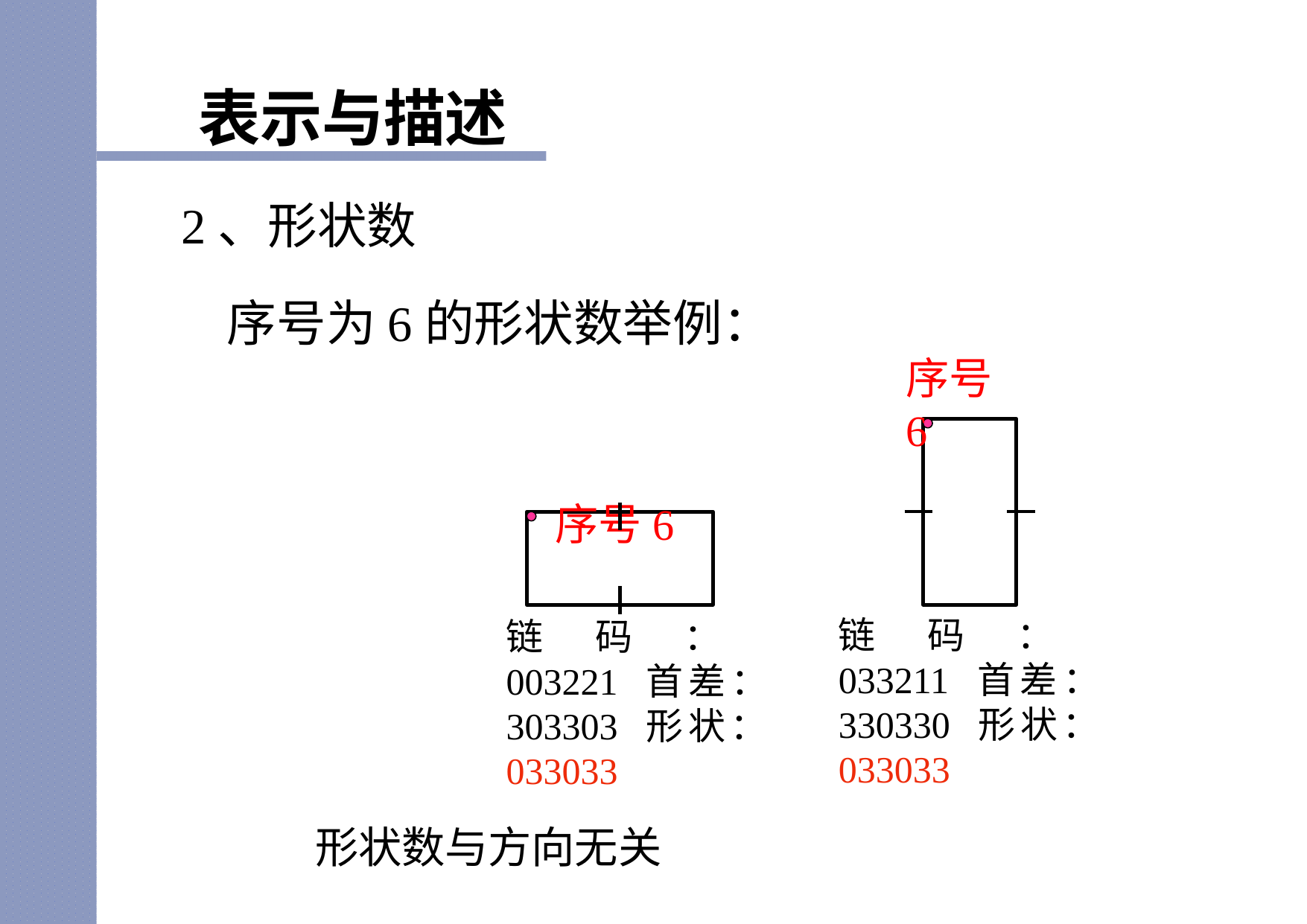

# 表示与描述
2、形状数
序号为6的形状数举例：
序号6

序号6

链码：033211 首差：330330 形状：033033
链码：003221 首差：303303 形状：033033
形状数与方向无关